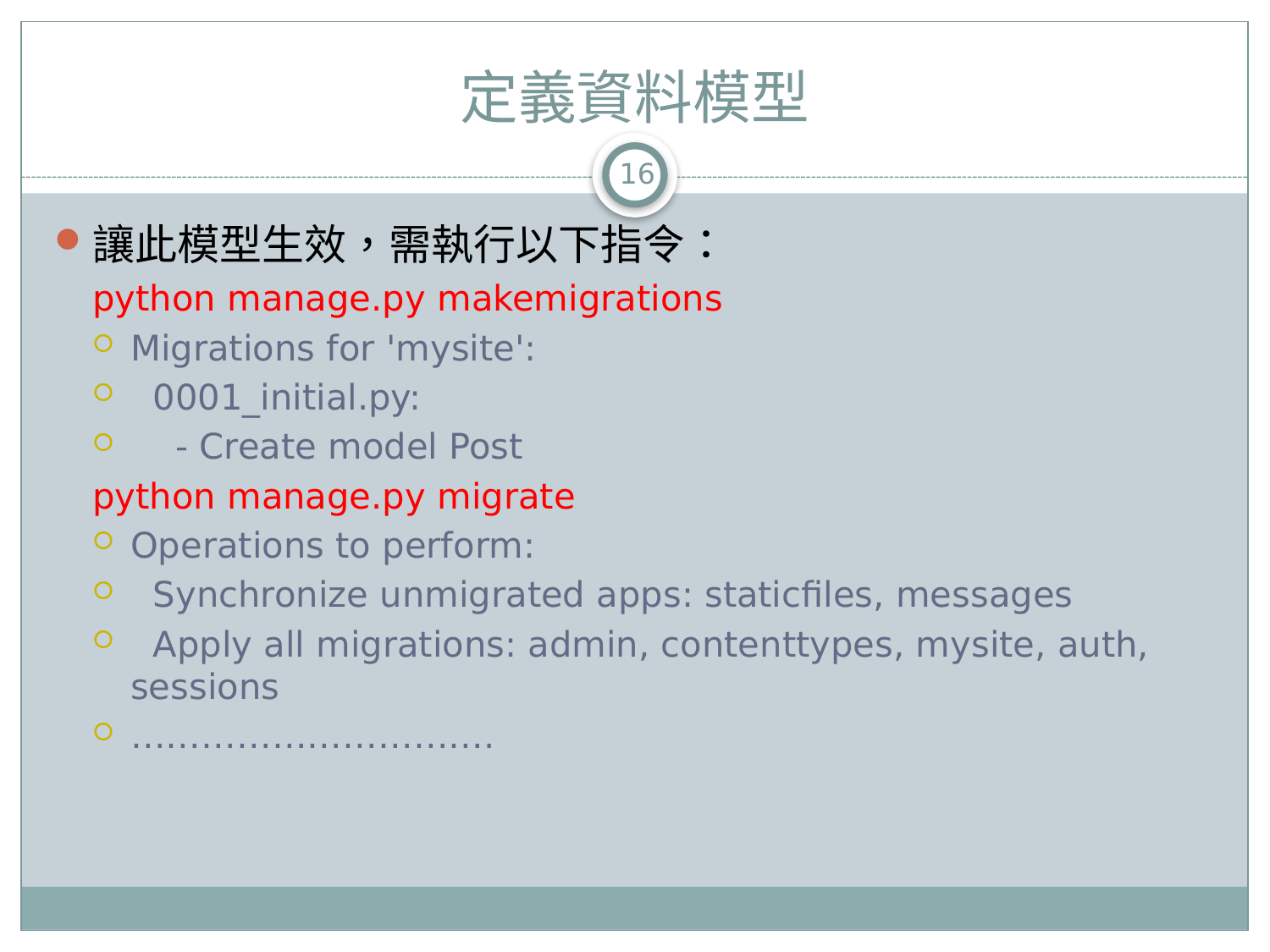

# 定義資料模型
16
讓此模型生效，需執行以下指令：
python manage.py makemigrations
Migrations for 'mysite':
  0001_initial.py:
    - Create model Post
python manage.py migrate
Operations to perform:
  Synchronize unmigrated apps: staticfiles, messages
  Apply all migrations: admin, contenttypes, mysite, auth, sessions
………………………….